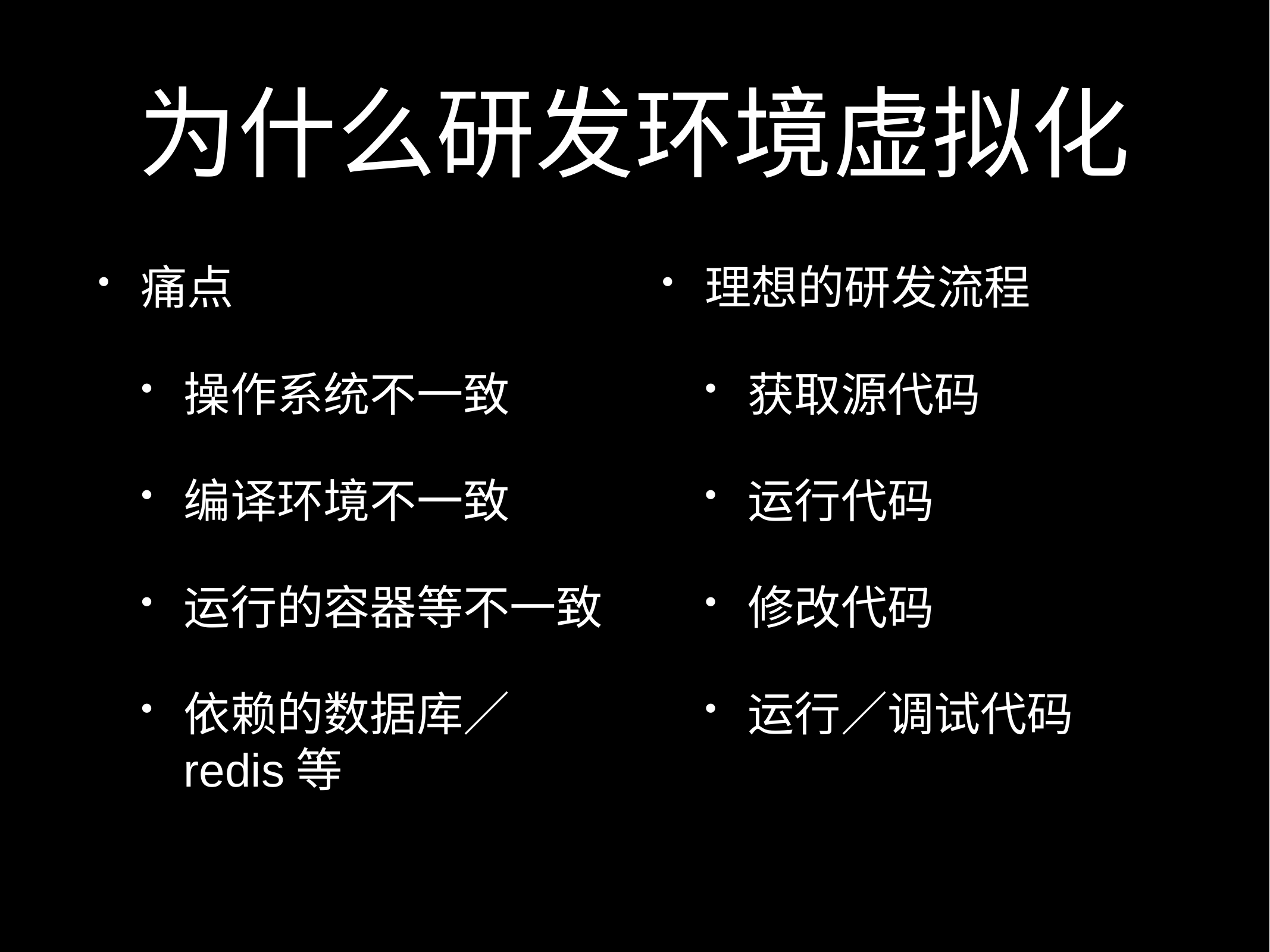

# 为什么研发环境虚拟化
痛点
操作系统不一致
编译环境不一致
运行的容器等不一致
依赖的数据库／redis等
理想的研发流程
获取源代码
运行代码
修改代码
运行／调试代码